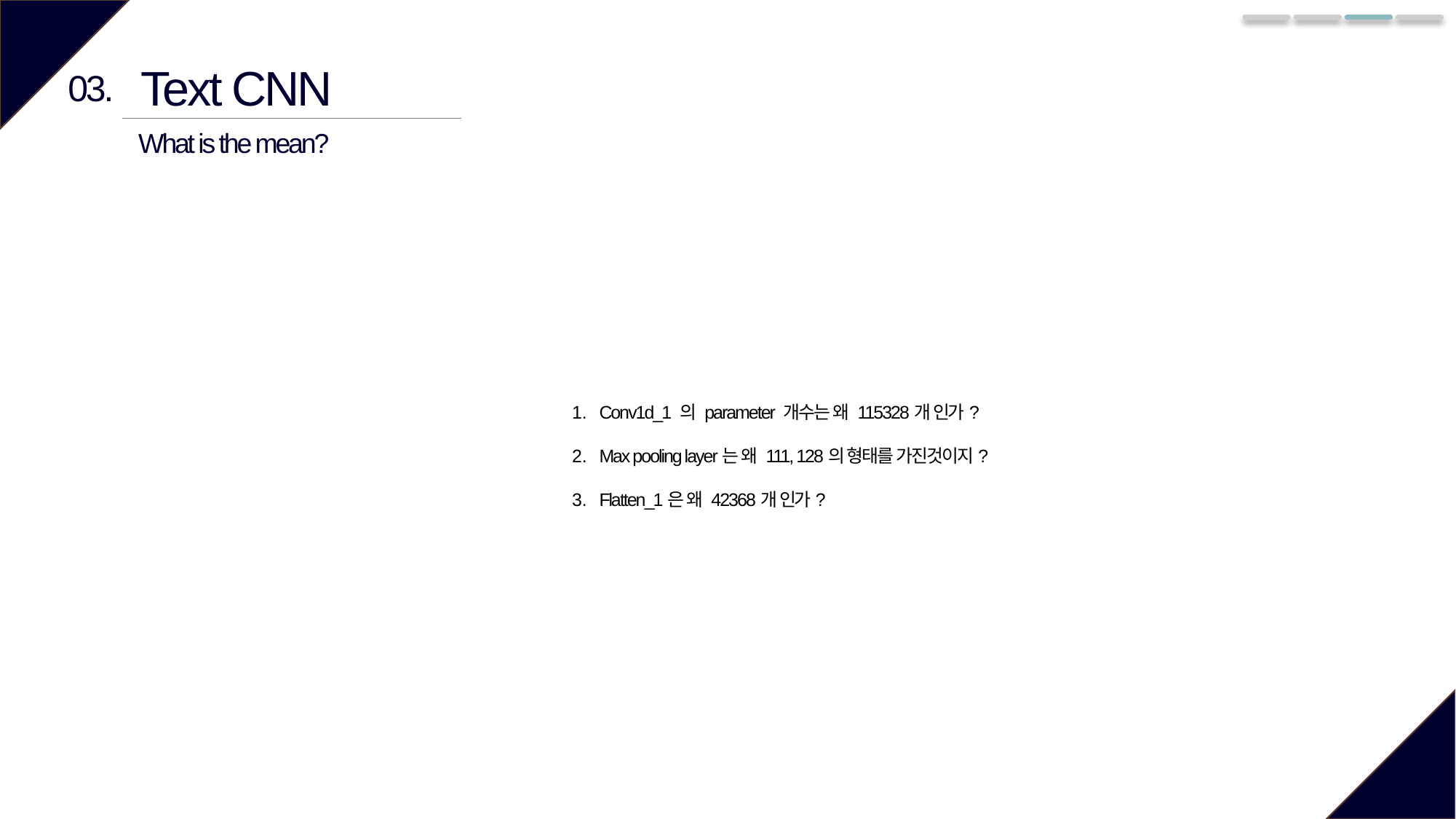

Text CNN
03.
What is the mean?
Conv1d_1 의 parameter 개수는 왜 115328개 인가?
Max pooling layer는 왜 111, 128의 형태를 가진것이지?
Flatten_1은 왜 42368개 인가?